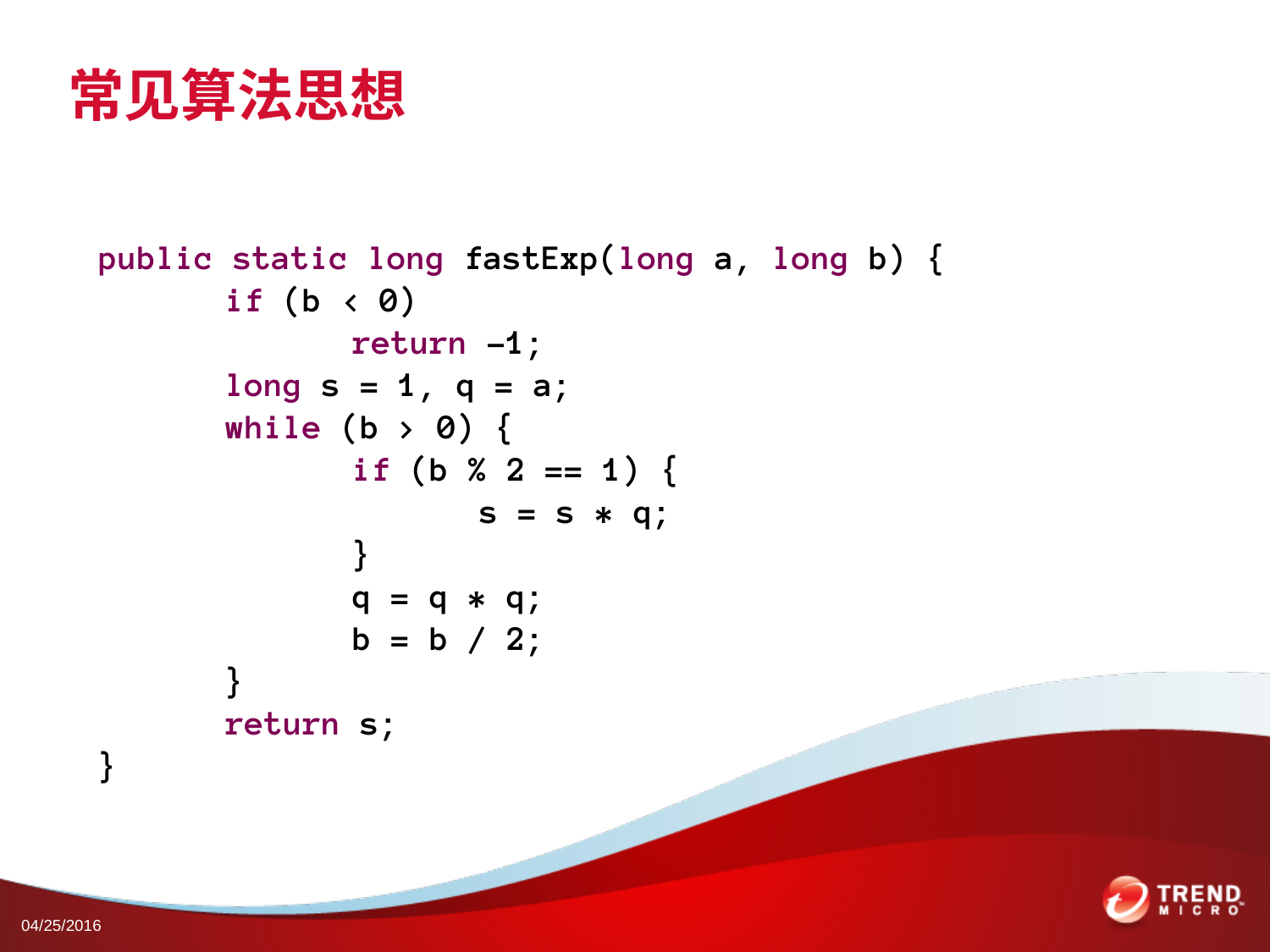

# 常见算法思想
public static long fastExp(long a, long b) {
	if (b < 0)
		return -1;
	long s = 1, q = a;
	while (b > 0) {
		if (b % 2 == 1) {
			s = s * q;
		}
		q = q * q;
		b = b / 2;
	}
	return s;
}
04/25/2016